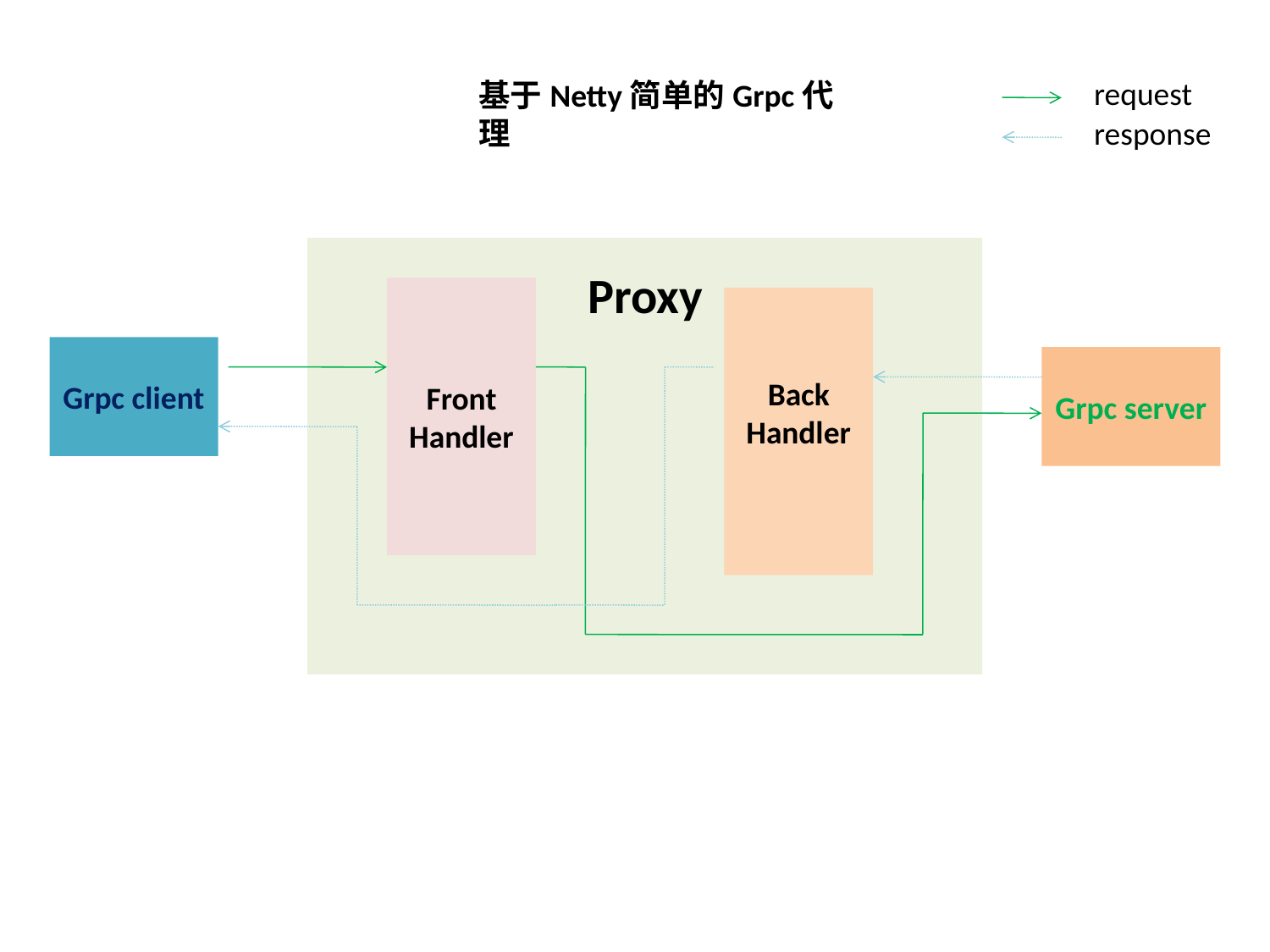

request
基于Netty简单的Grpc代理
response

Proxy
Front
Handler
Back
Handler

Grpc client
Grpc server